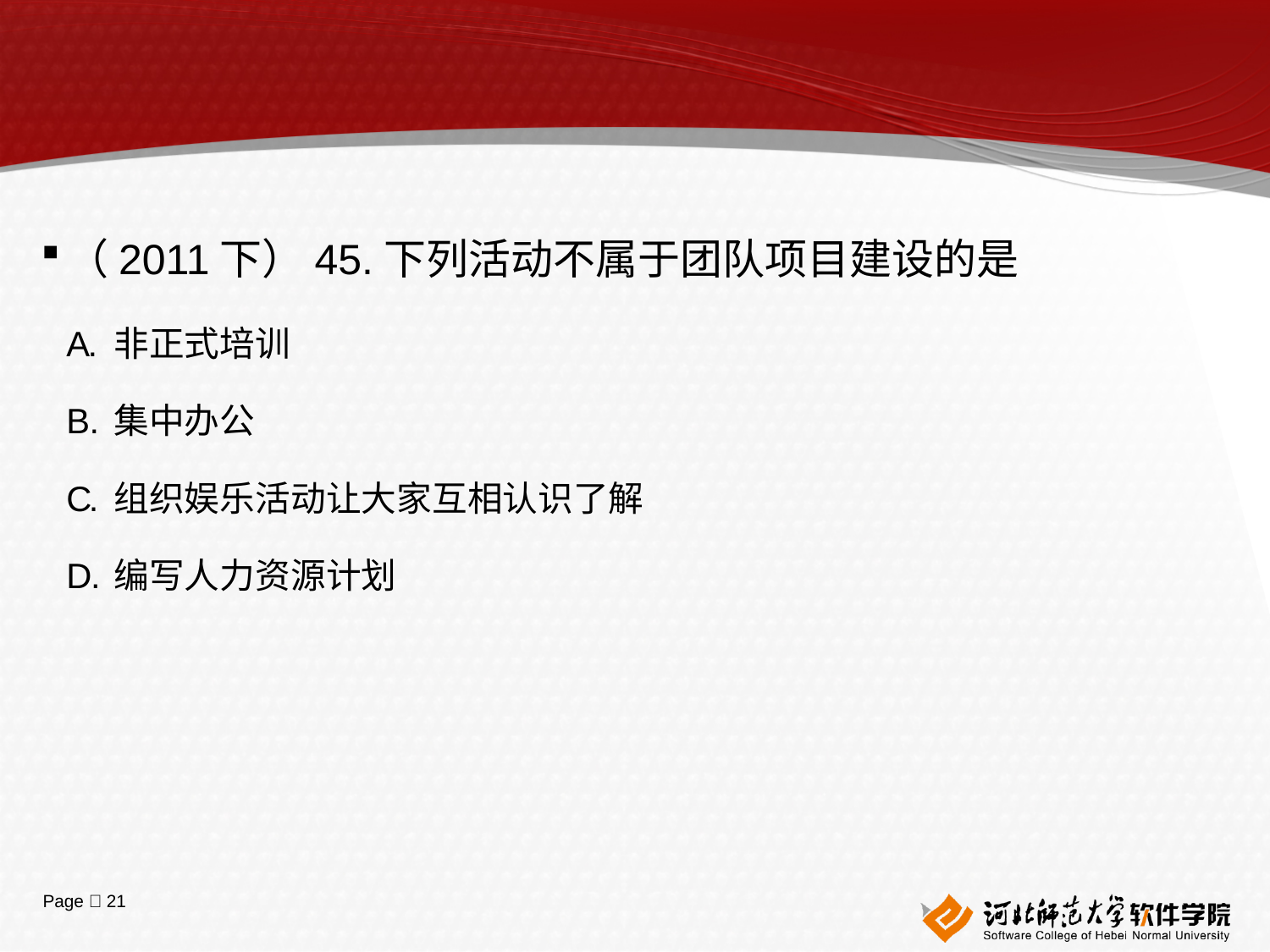

#
（2011下）45.下列活动不属于团队项目建设的是
非正式培训
集中办公
组织娱乐活动让大家互相认识了解
编写人力资源计划